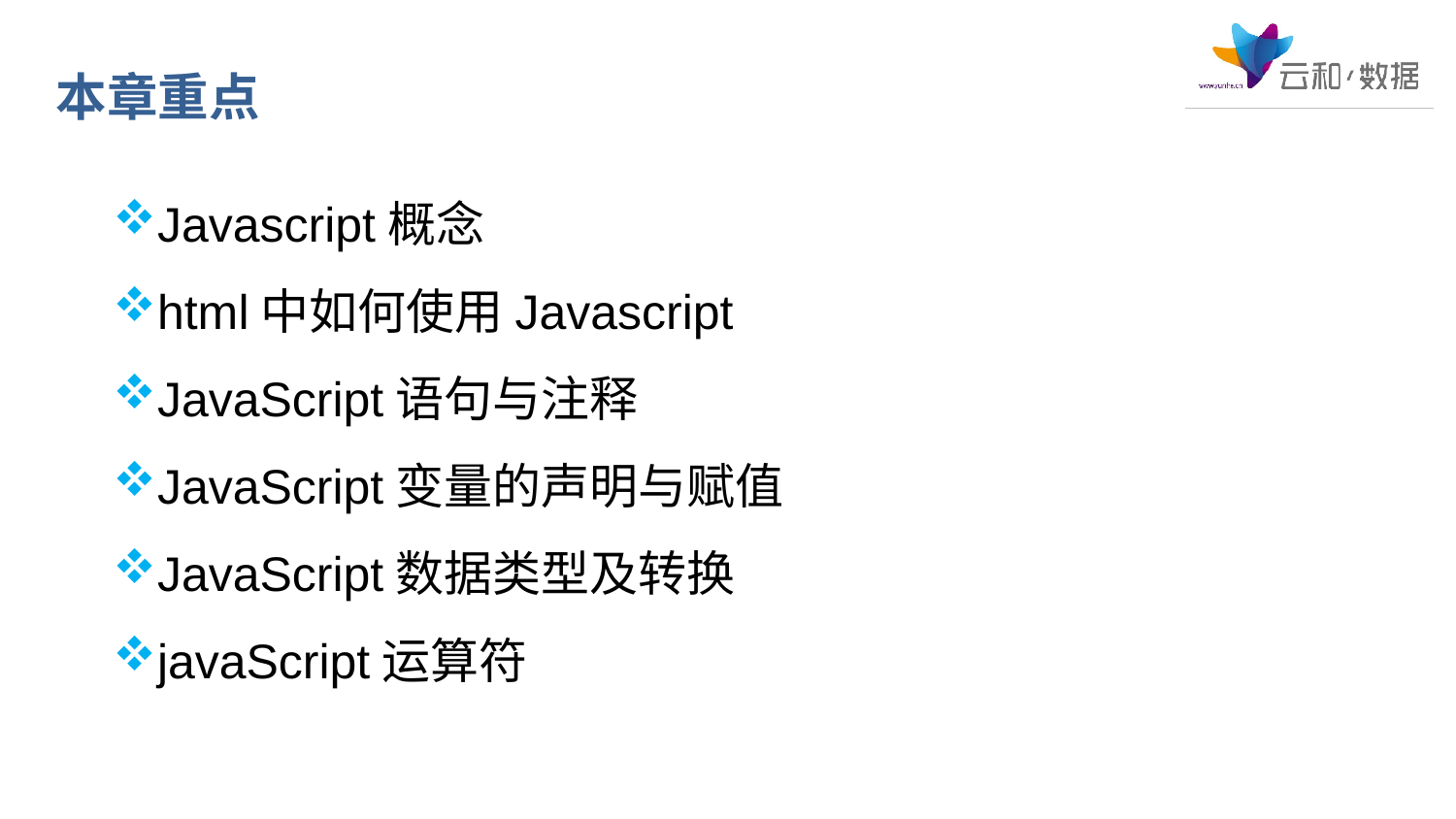

本章重点
Javascript概念
html中如何使用Javascript
JavaScript语句与注释
JavaScript变量的声明与赋值
JavaScript数据类型及转换
javaScript运算符
2